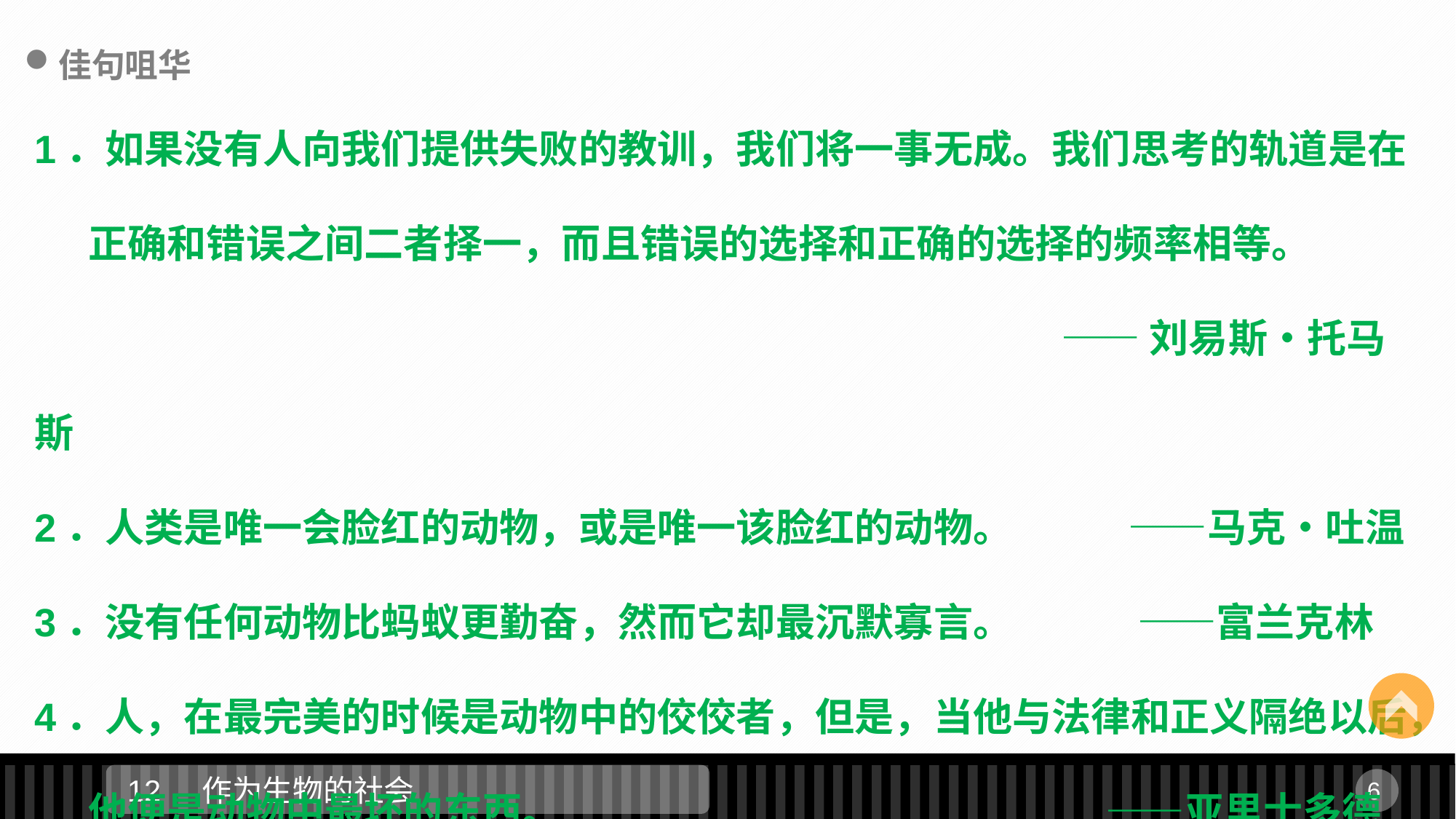

佳句咀华
1．如果没有人向我们提供失败的教训，我们将一事无成。我们思考的轨道是在
     正确和错误之间二者择一，而且错误的选择和正确的选择的频率相等。
									     ——刘易斯•托马斯
2．人类是唯一会脸红的动物，或是唯一该脸红的动物。             ——马克•吐温
3．没有任何动物比蚂蚁更勤奋，然而它却最沉默寡言。              ——富兰克林
4．人，在最完美的时候是动物中的佼佼者，但是，当他与法律和正义隔绝以后，
     他便是动物中最坏的东西。					          ——亚里士多德